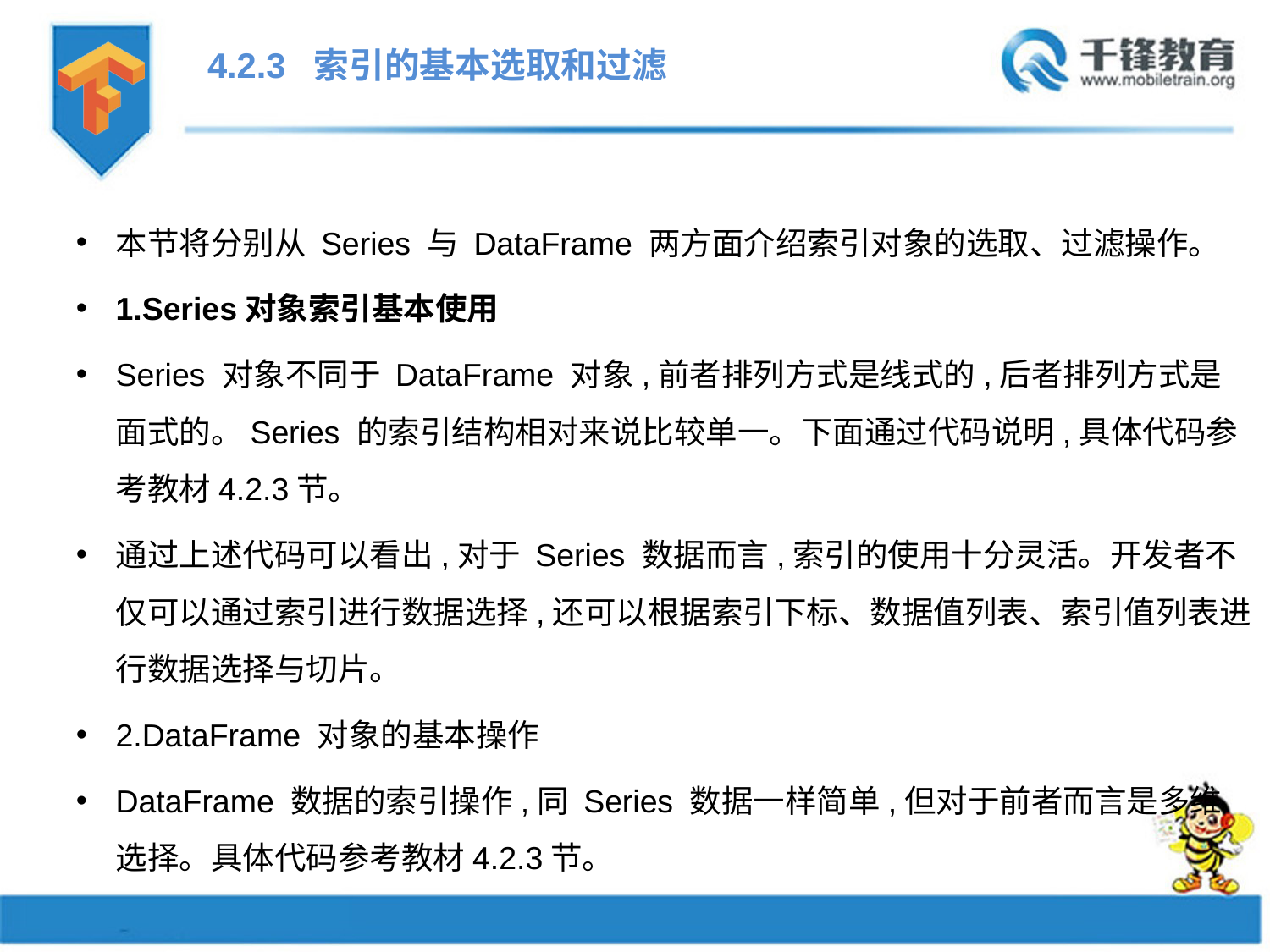

4.2.3  索引的基本选取和过滤
本节将分别从 Series 与 DataFrame 两方面介绍索引对象的选取、过滤操作。
1.Series对象索引基本使用
Series 对象不同于 DataFrame 对象,前者排列方式是线式的,后者排列方式是面式的。Series 的索引结构相对来说比较单一。下面通过代码说明,具体代码参考教材4.2.3节。
通过上述代码可以看出,对于 Series 数据而言,索引的使用十分灵活。开发者不仅可以通过索引进行数据选择,还可以根据索引下标、数据值列表、索引值列表进行数据选择与切片。
2.DataFrame 对象的基本操作
DataFrame 数据的索引操作,同 Series 数据一样简单,但对于前者而言是多维选择。具体代码参考教材4.2.3节。